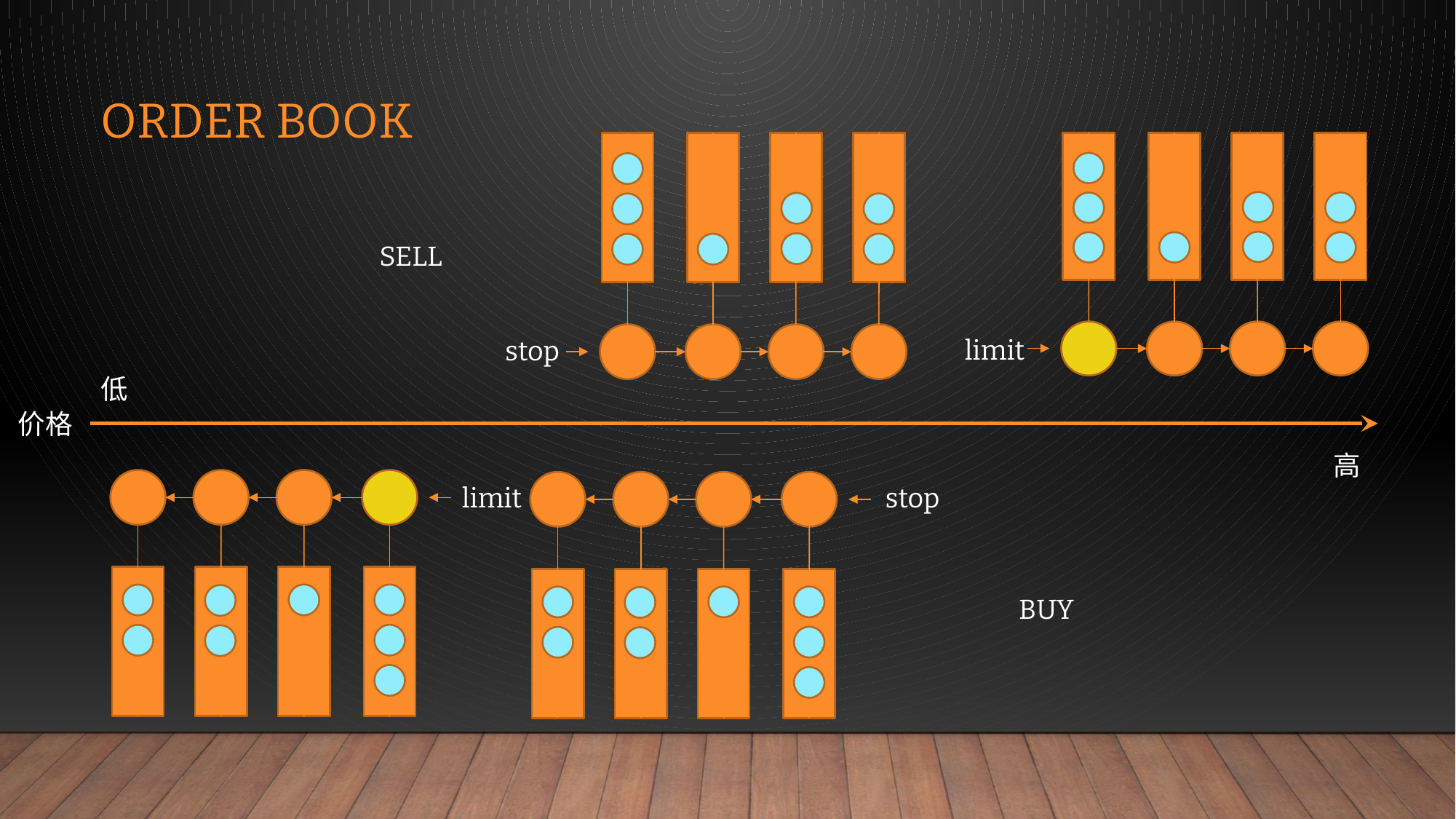

limit

stop

# Order book
SELL
低
limit

stop

价格
高
BUY